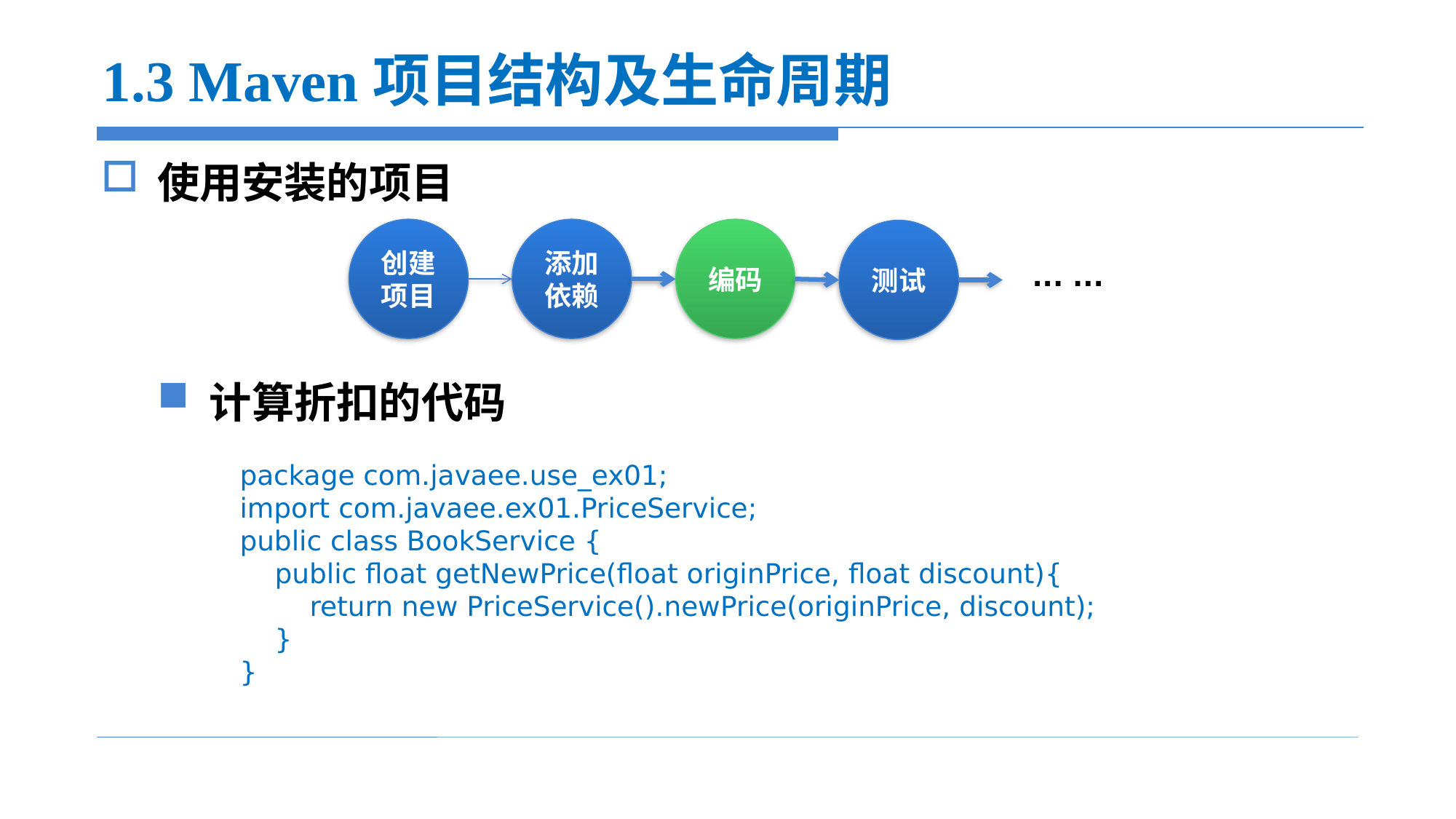

# 1.3 Maven项目结构及生命周期
使用安装的项目

计算折扣的代码
创建项目
添加依赖
编码
测试
... ...
package com.javaee.use_ex01;
import com.javaee.ex01.PriceService;
public class BookService {
    public float getNewPrice(float originPrice, float discount){
        return new PriceService().newPrice(originPrice, discount);
    }
}
35